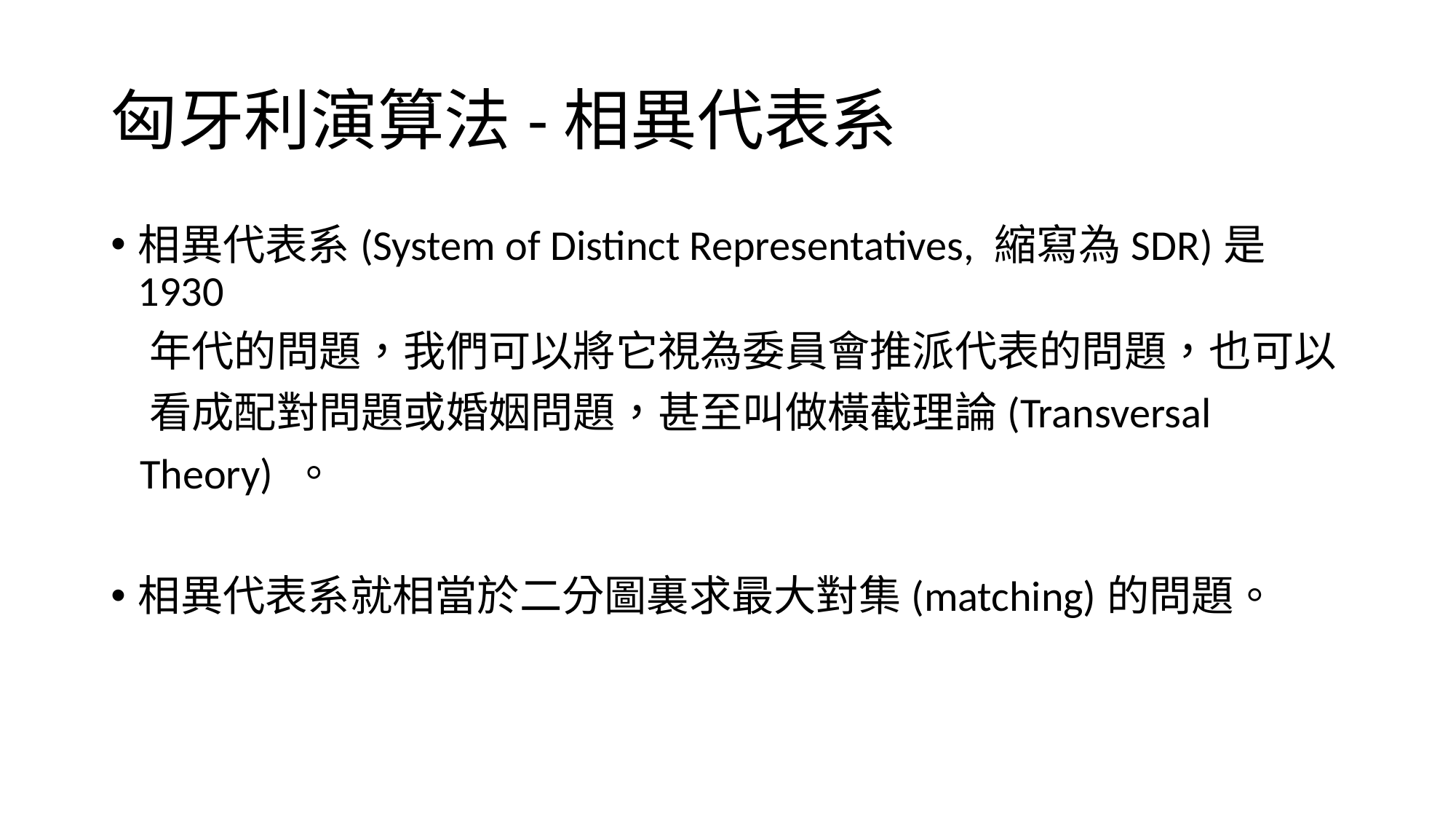

# 匈牙利演算法-相異代表系
相異代表系(System of Distinct Representatives, 縮寫為SDR)是1930
   年代的問題，我們可以將它視為委員會推派代表的問題，也可以
   看成配對問題或婚姻問題，甚至叫做橫截理論(Transversal
   Theory) 。

相異代表系就相當於二分圖裏求最大對集(matching)的問題。